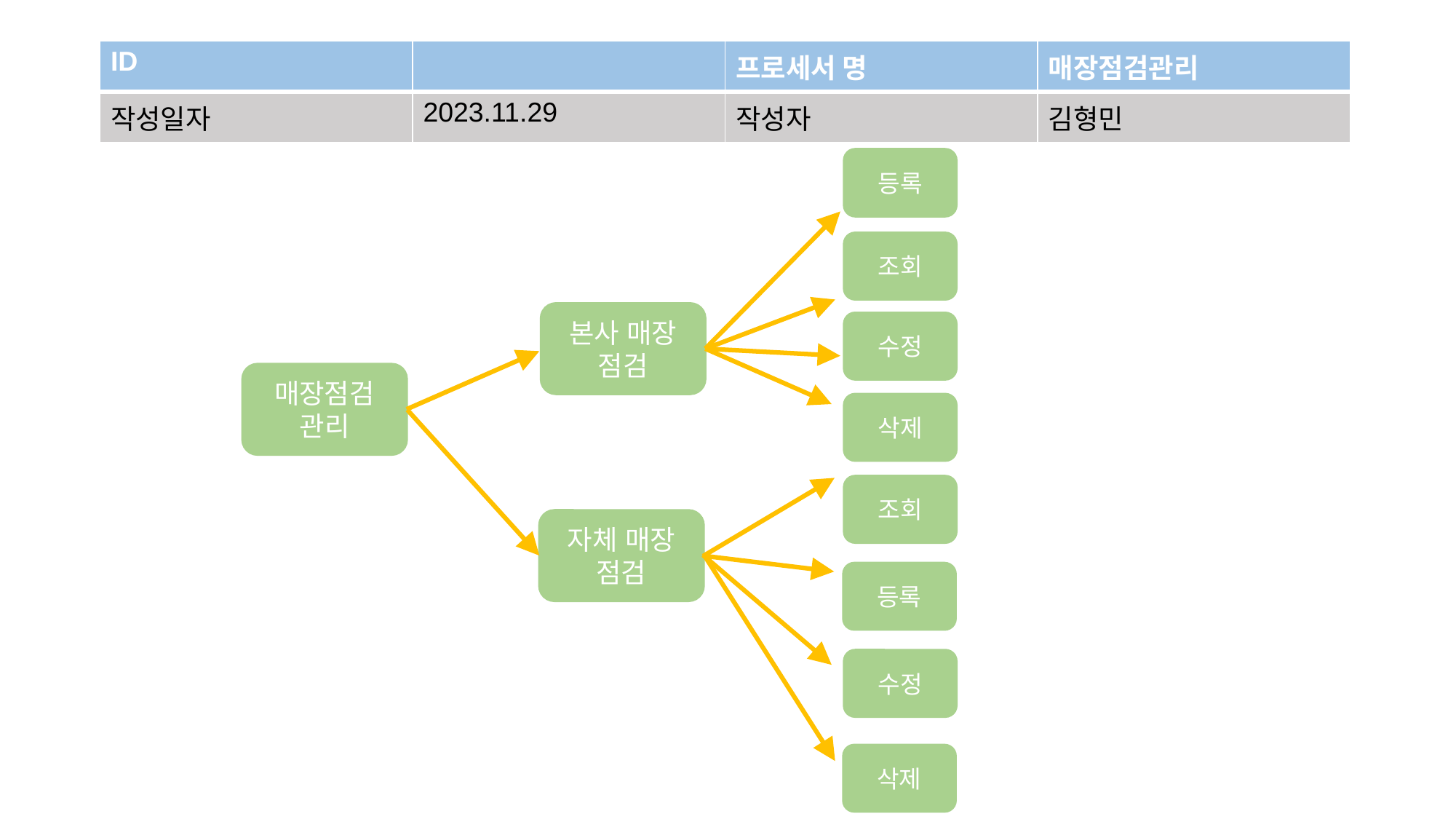

| ID |  | 프로세서 명 | 매장점검관리 |
| --- | --- | --- | --- |
| 작성일자 | 2023.11.29 | 작성자 | 김형민 |
등록
조회
본사 매장 점검
수정
매장점검 관리
삭제
조회
자체 매장 점검
등록
수정
삭제